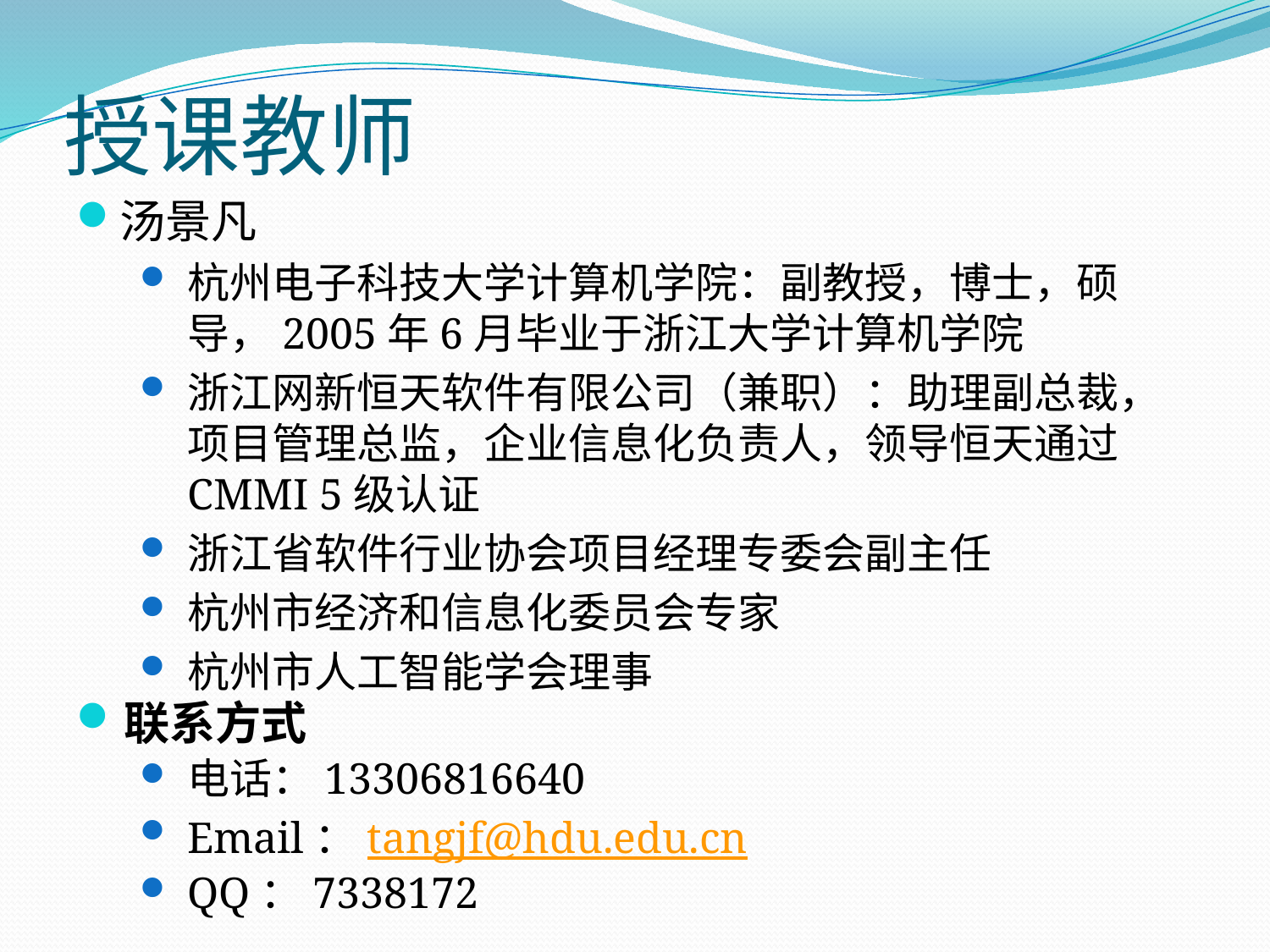

# 授课教师
汤景凡
杭州电子科技大学计算机学院：副教授，博士，硕导，2005年6月毕业于浙江大学计算机学院
浙江网新恒天软件有限公司（兼职）：助理副总裁，项目管理总监，企业信息化负责人，领导恒天通过CMMI 5级认证
浙江省软件行业协会项目经理专委会副主任
杭州市经济和信息化委员会专家
杭州市人工智能学会理事
联系方式
电话：13306816640
Email：tangjf@hdu.edu.cn
QQ：7338172